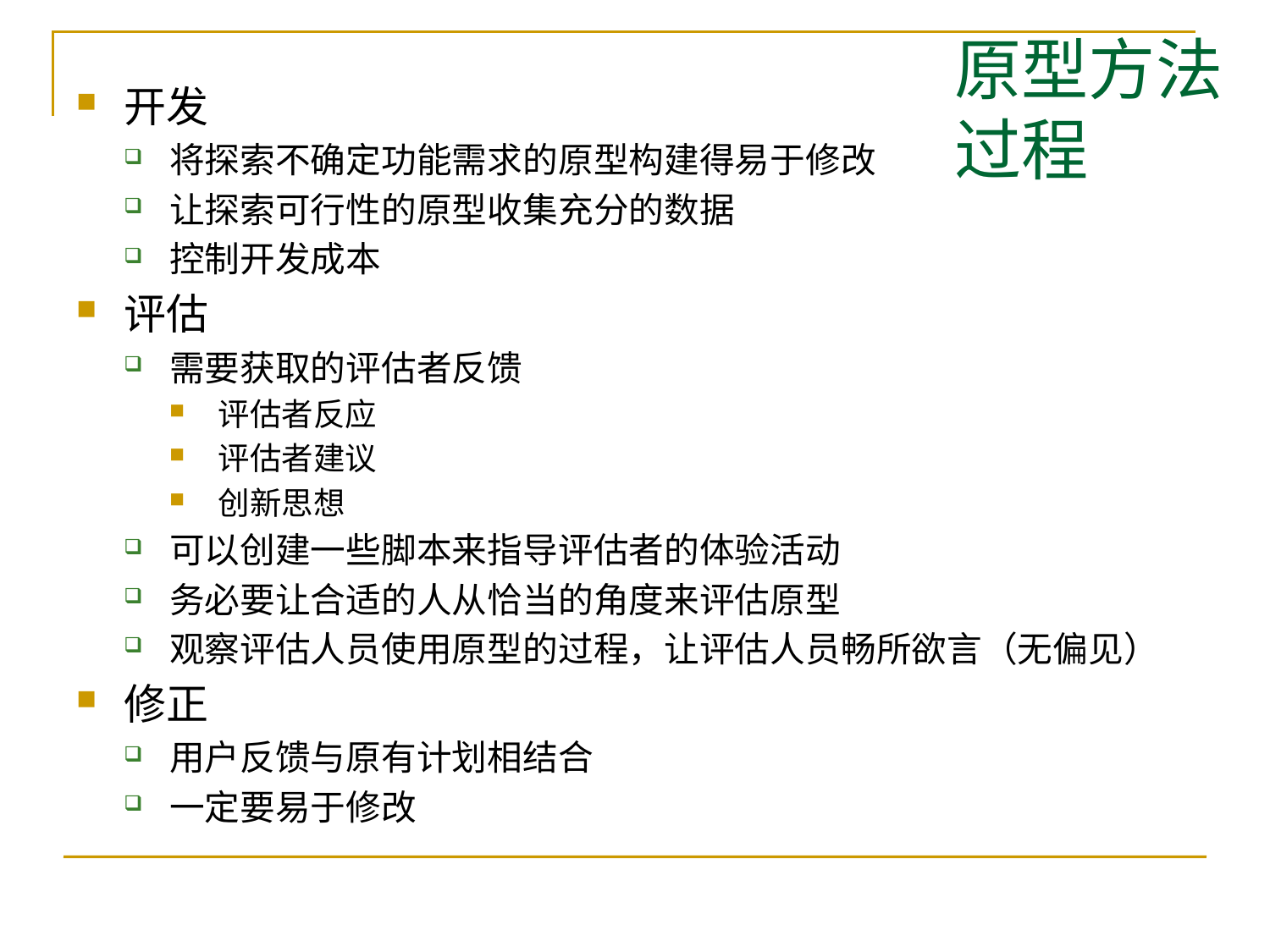

# 原型方法过程
开发
将探索不确定功能需求的原型构建得易于修改
让探索可行性的原型收集充分的数据
控制开发成本
评估
需要获取的评估者反馈
评估者反应
评估者建议
创新思想
可以创建一些脚本来指导评估者的体验活动
务必要让合适的人从恰当的角度来评估原型
观察评估人员使用原型的过程，让评估人员畅所欲言（无偏见）
修正
用户反馈与原有计划相结合
一定要易于修改